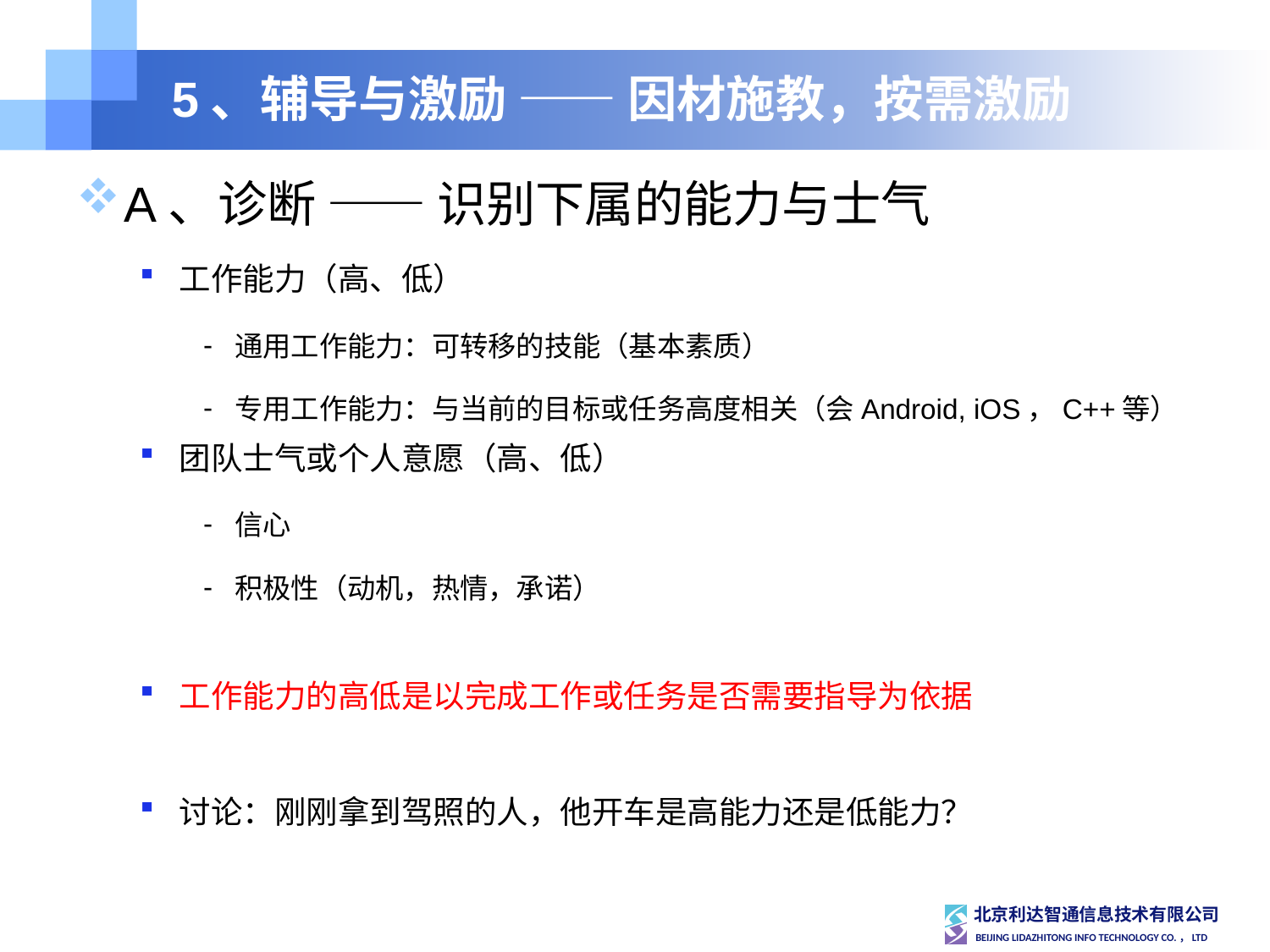

# 5、辅导与激励 —— 因材施教，按需激励
A、诊断 —— 识别下属的能力与士气
工作能力（高、低）
通用工作能力：可转移的技能（基本素质）
专用工作能力：与当前的目标或任务高度相关（会Android, iOS，C++等）
团队士气或个人意愿（高、低）
信心
积极性（动机，热情，承诺）

工作能力的高低是以完成工作或任务是否需要指导为依据

讨论：刚刚拿到驾照的人，他开车是高能力还是低能力？